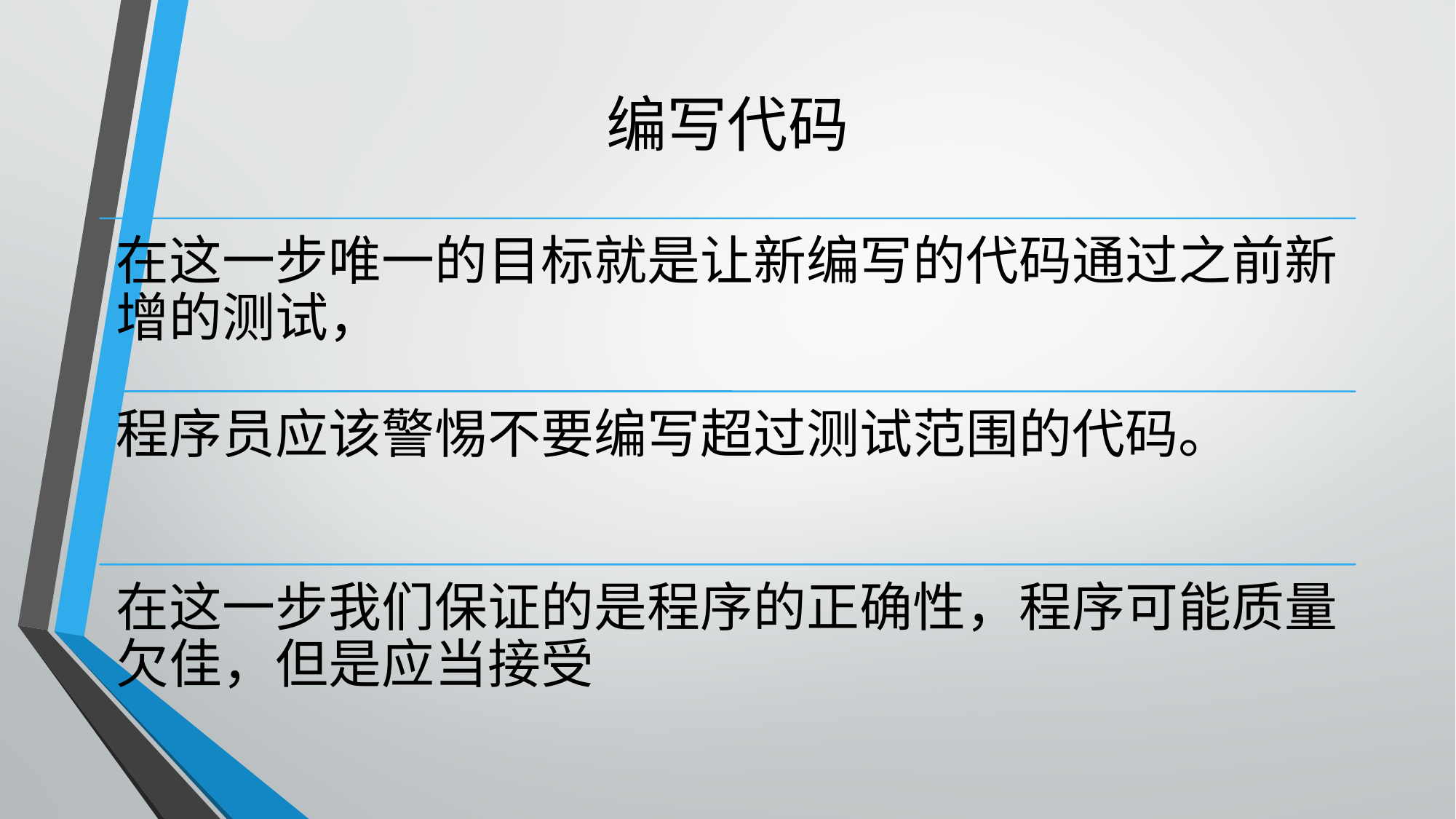

# 编写代码
在这一步唯一的目标就是让新编写的代码通过之前新增的测试，
程序员应该警惕不要编写超过测试范围的代码。
在这一步我们保证的是程序的正确性，程序可能质量欠佳，但是应当接受